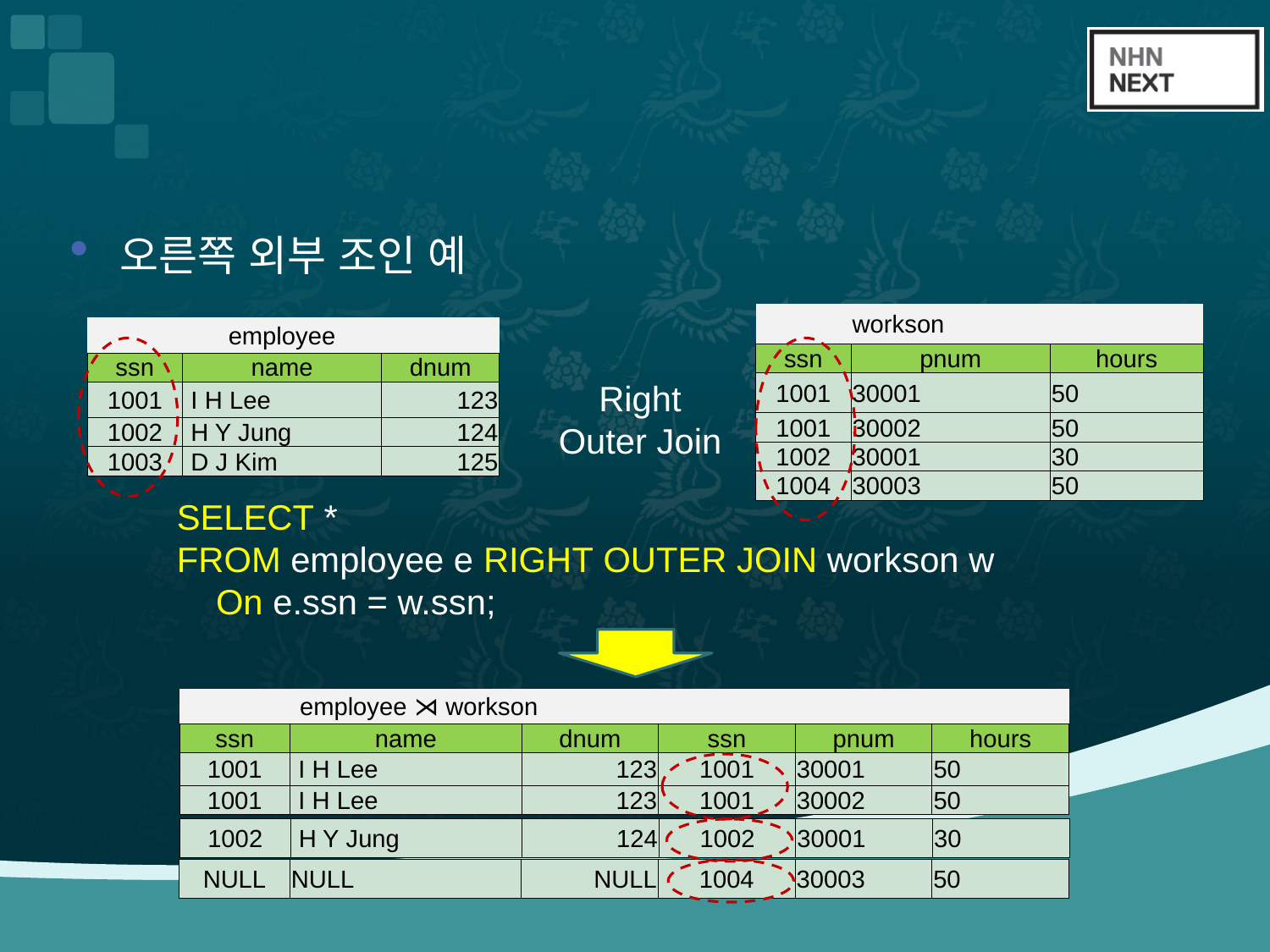

#
오른쪽 외부 조인 예
|  | workson |  |
| --- | --- | --- |
| ssn | pnum | hours |
| 1001 | 30001 | 50 |
| 1001 | 30002 | 50 |
| 1002 | 30001 | 30 |
| 1004 | 30003 | 50 |
|  | employee |  |
| --- | --- | --- |
| ssn | name | dnum |
| 1001 | I H Lee | 123 |
| 1002 | H Y Jung | 124 |
| 1003 | D J Kim | 125 |

Right Outer Join
SELECT *
FROM employee e RIGHT OUTER JOIN workson w
    On e.ssn = w.ssn;

| employee ⋊ workson |  |  |  |  |  |
| --- | --- | --- | --- | --- | --- |
| ssn | name | dnum | ssn | pnum | hours |
| 1001 | I H Lee | 123 | 1001 | 30001 | 50 |
| 1001 | I H Lee | 123 | 1001 | 30002 | 50 |

| 1002 | H Y Jung | 124 | 1002 | 30001 | 30 |
| --- | --- | --- | --- | --- | --- |
| NULL | NULL | NULL | 1004 | 30003 | 50 |
| --- | --- | --- | --- | --- | --- |